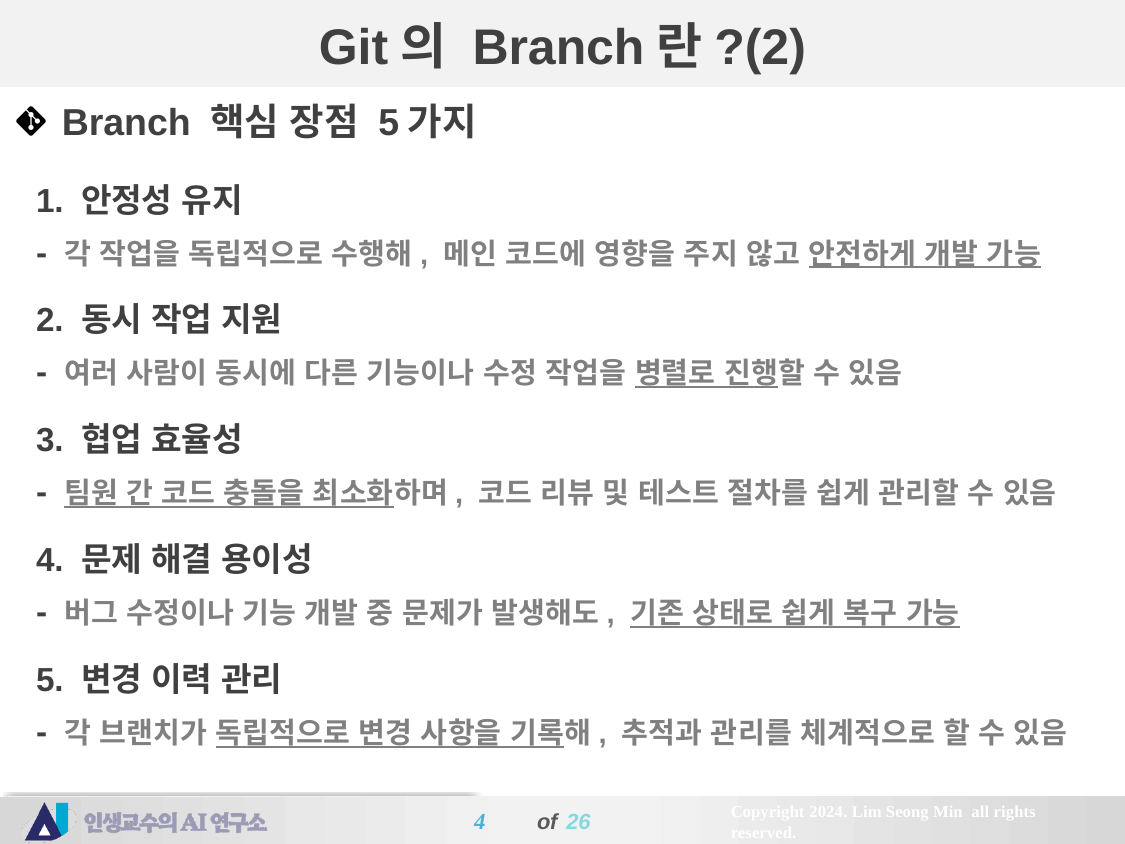

Git의 Branch란?(2)
Branch 핵심 장점 5가지
1. 안정성 유지
- 각 작업을 독립적으로 수행해, 메인 코드에 영향을 주지 않고 안전하게 개발 가능
2. 동시 작업 지원
- 여러 사람이 동시에 다른 기능이나 수정 작업을 병렬로 진행할 수 있음
3. 협업 효율성
- 팀원 간 코드 충돌을 최소화하며, 코드 리뷰 및 테스트 절차를 쉽게 관리할 수 있음
4. 문제 해결 용이성
- 버그 수정이나 기능 개발 중 문제가 발생해도, 기존 상태로 쉽게 복구 가능
5. 변경 이력 관리
- 각 브랜치가 독립적으로 변경 사항을 기록해, 추적과 관리를 체계적으로 할 수 있음